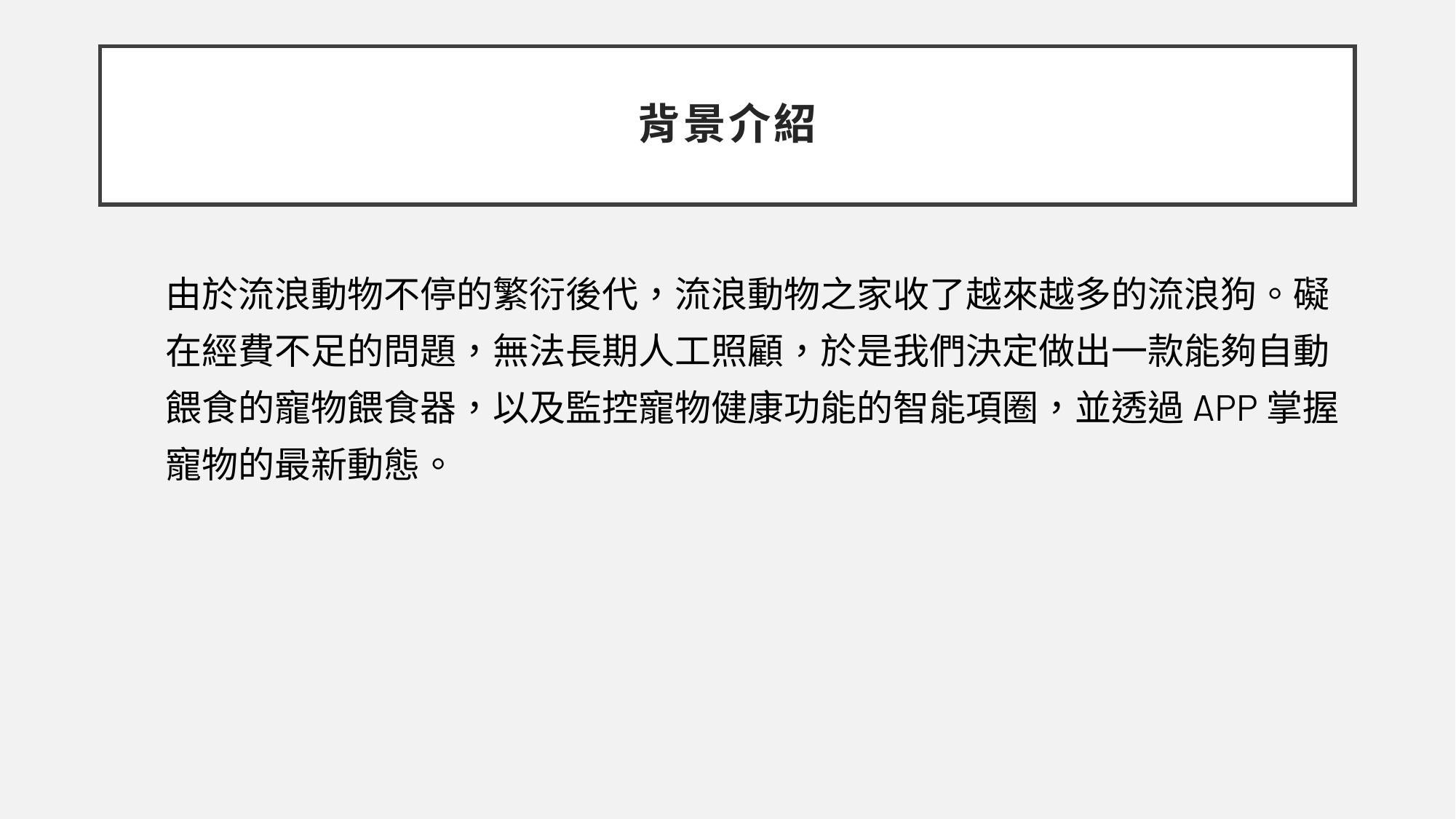

# 背景介紹
由於流浪動物不停的繁衍後代，流浪動物之家收了越來越多的流浪狗。礙在經費不足的問題，無法長期人工照顧，於是我們決定做出一款能夠自動餵食的寵物餵食器，以及監控寵物健康功能的智能項圈，並透過APP掌握寵物的最新動態。